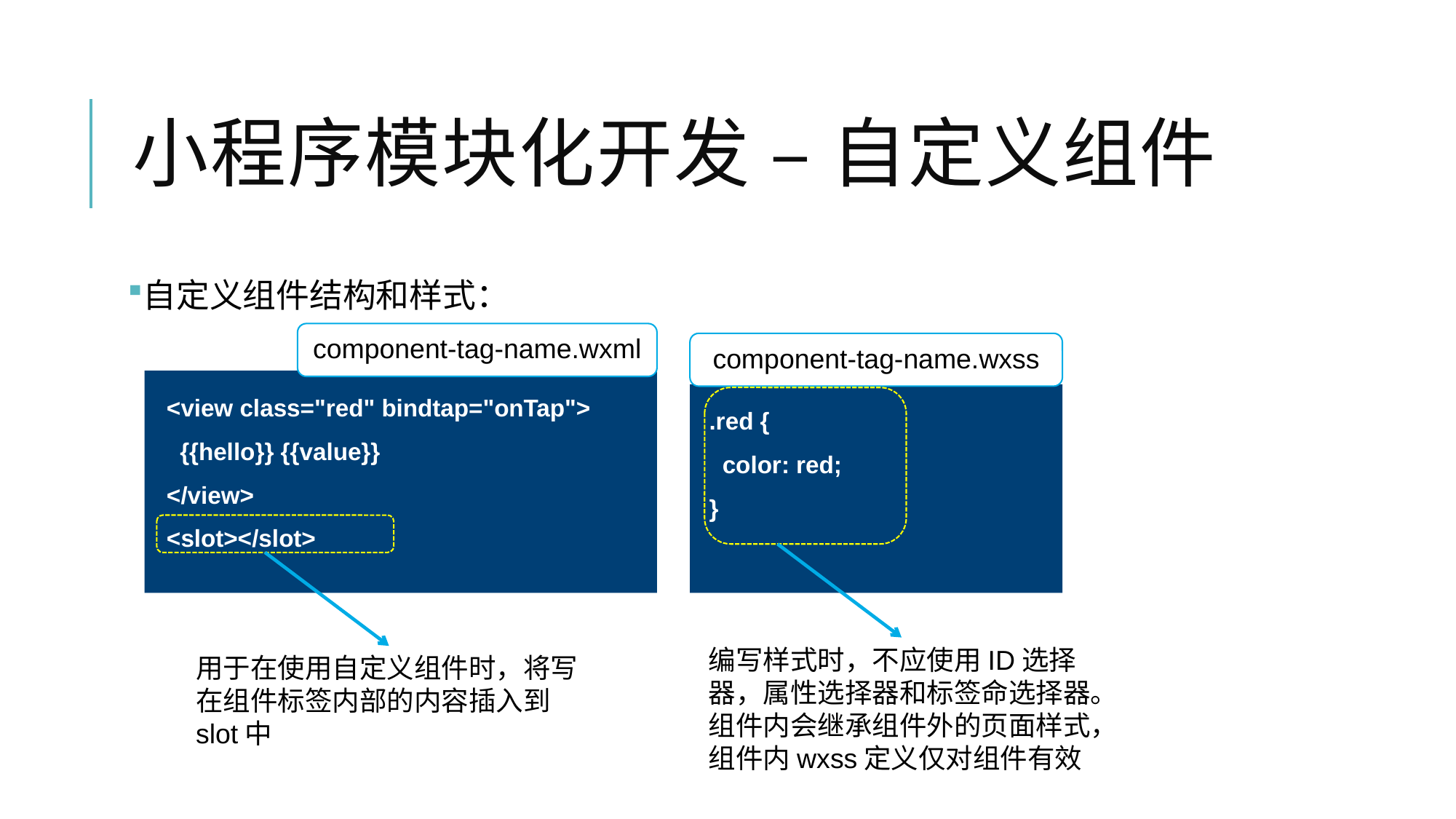

# 小程序模块化开发 – 自定义组件
自定义组件结构和样式：

component-tag-name.wxml
component-tag-name.wxss

<view class="red" bindtap="onTap">
  {{hello}} {{value}}
</view>
<slot></slot>

.red {
  color: red;
}

编写样式时，不应使用ID选择器，属性选择器和标签命选择器。
组件内会继承组件外的页面样式，组件内wxss定义仅对组件有效
用于在使用自定义组件时，将写在组件标签内部的内容插入到slot中